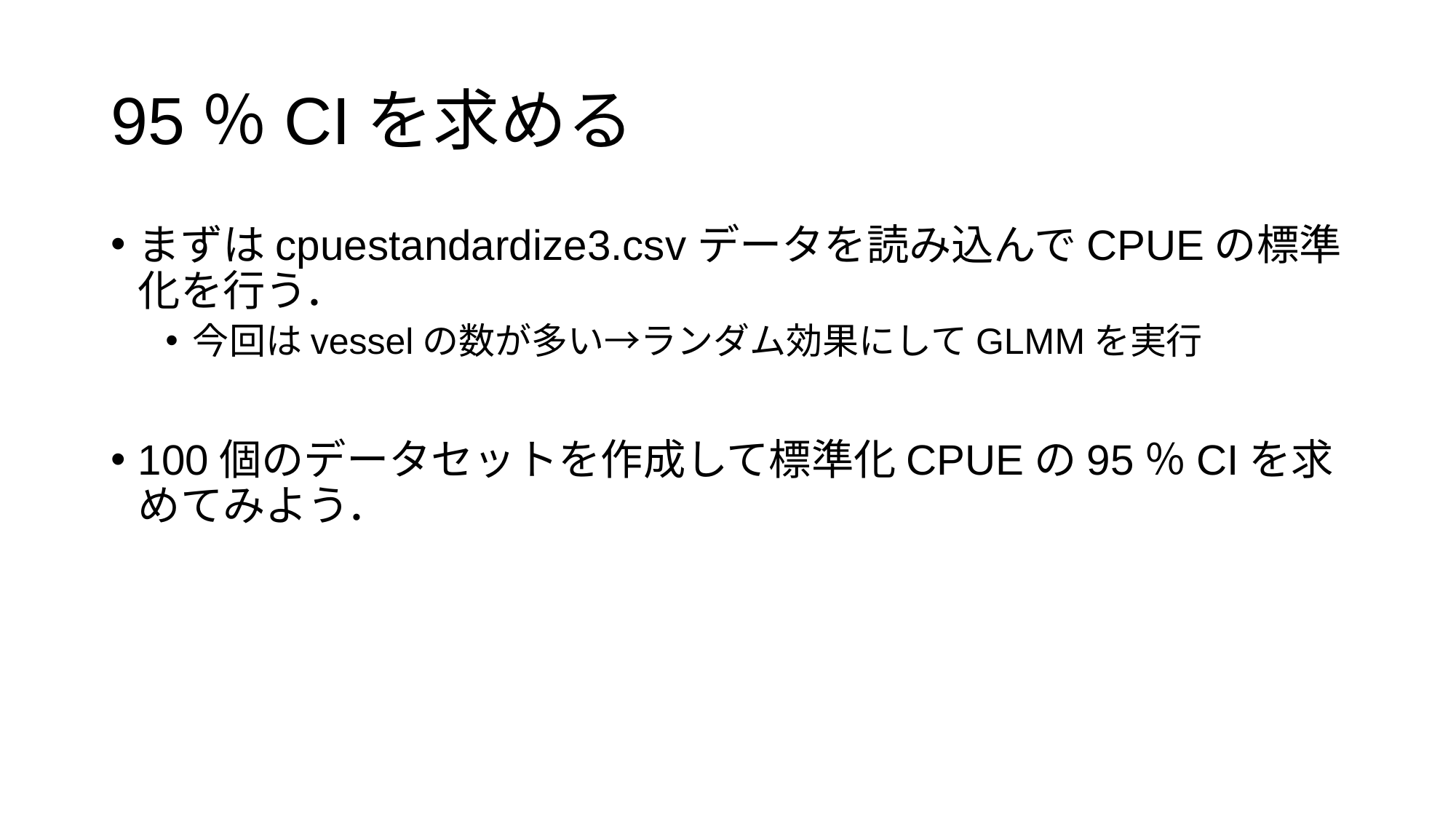

# 95％CIを求める
まずはcpuestandardize3.csvデータを読み込んでCPUEの標準化を行う．
今回はvesselの数が多い→ランダム効果にしてGLMMを実行

100個のデータセットを作成して標準化CPUEの95％CIを求めてみよう．